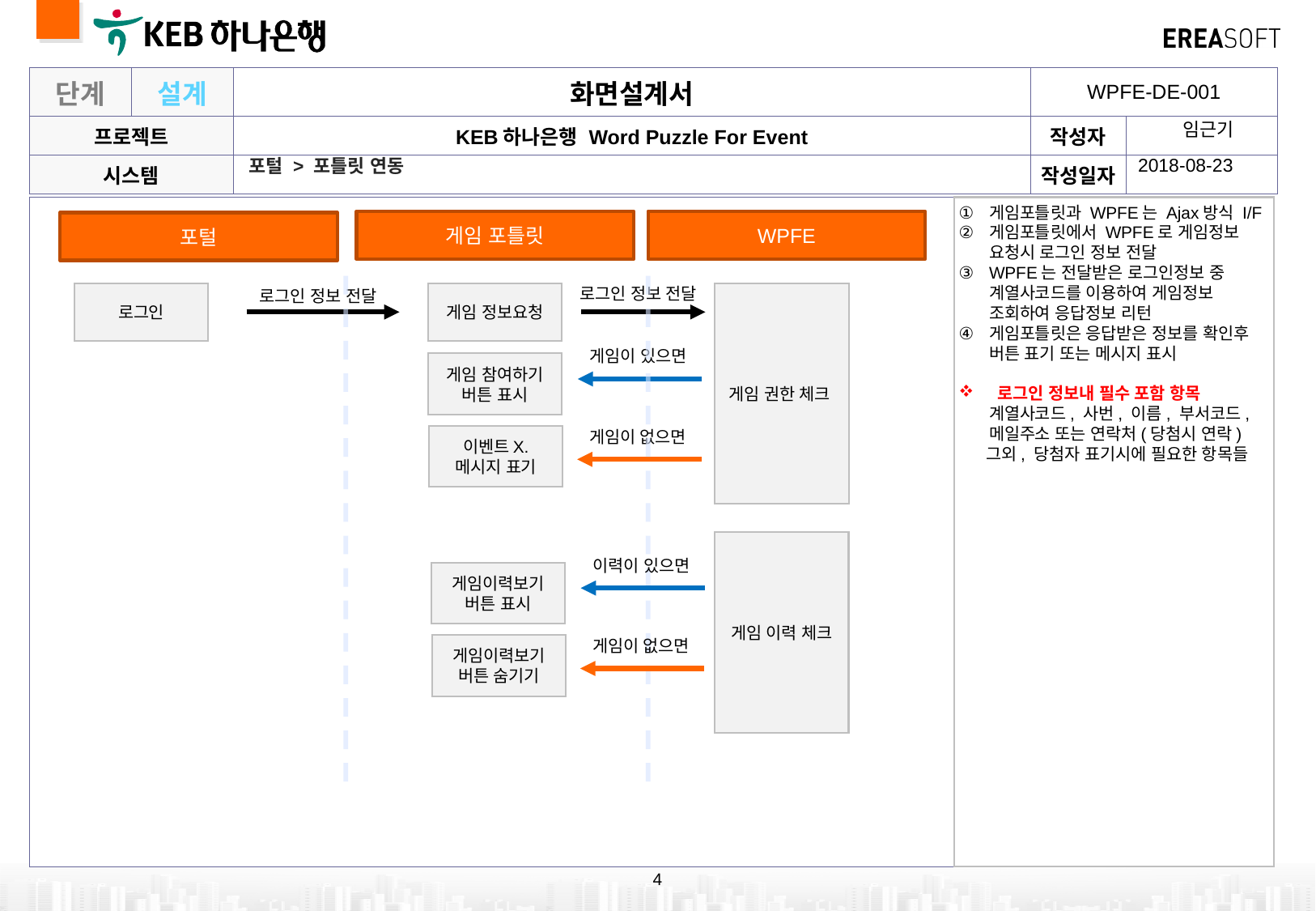

# 포털 > 포틀릿 연동
2018-08-23
게임포틀릿과 WPFE는 Ajax방식 I/F
게임포틀릿에서 WPFE로 게임정보 요청시 로그인 정보 전달
WPFE는 전달받은 로그인정보 중 계열사코드를 이용하여 게임정보 조회하여 응답정보 리턴
게임포틀릿은 응답받은 정보를 확인후 버튼 표기 또는 메시지 표시

 로그인 정보내 필수 포함 항목
계열사코드, 사번, 이름, 부서코드, 메일주소 또는 연락처(당첨시 연락)
     그외, 당첨자 표기시에 필요한 항목들

게임 포틀릿
WPFE
포털
로그인 정보 전달
로그인 정보 전달
게임 권한 체크
로그인
게임 정보요청
게임이 있으면
게임 참여하기
버튼 표시
게임이 없으면
이벤트X.
메시지 표기
게임 이력 체크
이력이 있으면
게임이력보기
버튼 표시
게임이 없으면
게임이력보기
버튼 숨기기